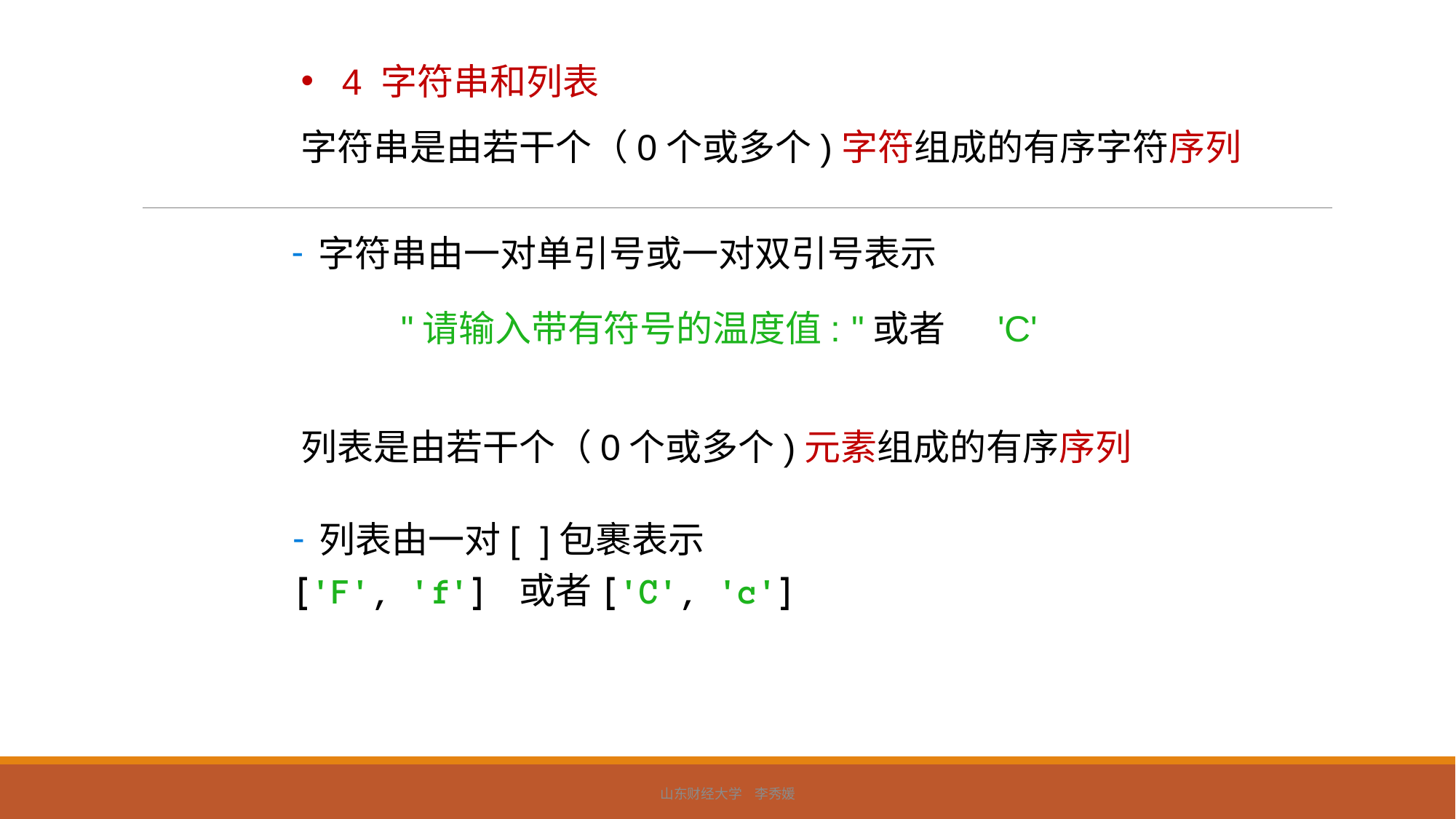

4 字符串和列表
字符串是由若干个（0个或多个)字符组成的有序字符序列

字符串由一对单引号或一对双引号表示
"请输入带有符号的温度值: "或者	'C'
列表是由若干个（0个或多个)元素组成的有序序列

列表由一对[  ]包裹表示
['F', 'f'] 或者['C', 'c']
山东财经大学   李秀媛